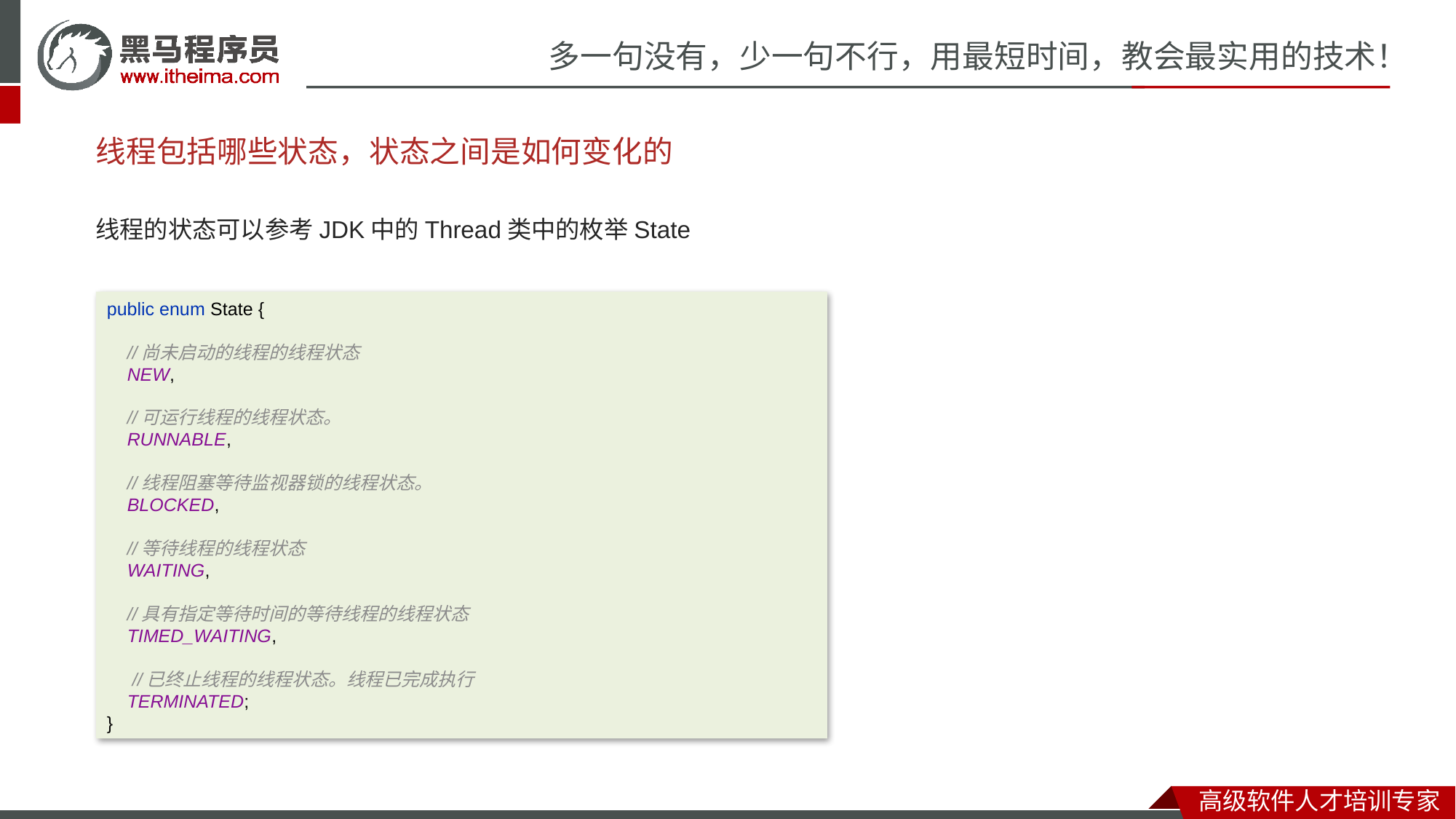

# 线程包括哪些状态，状态之间是如何变化的
线程的状态可以参考JDK中的Thread类中的枚举State
public enum State {
    //尚未启动的线程的线程状态
    NEW,
    //可运行线程的线程状态。
    RUNNABLE,
    //线程阻塞等待监视器锁的线程状态。
    BLOCKED,
    //等待线程的线程状态
    WAITING,
    //具有指定等待时间的等待线程的线程状态
    TIMED_WAITING,
     //已终止线程的线程状态。线程已完成执行
    TERMINATED;
}